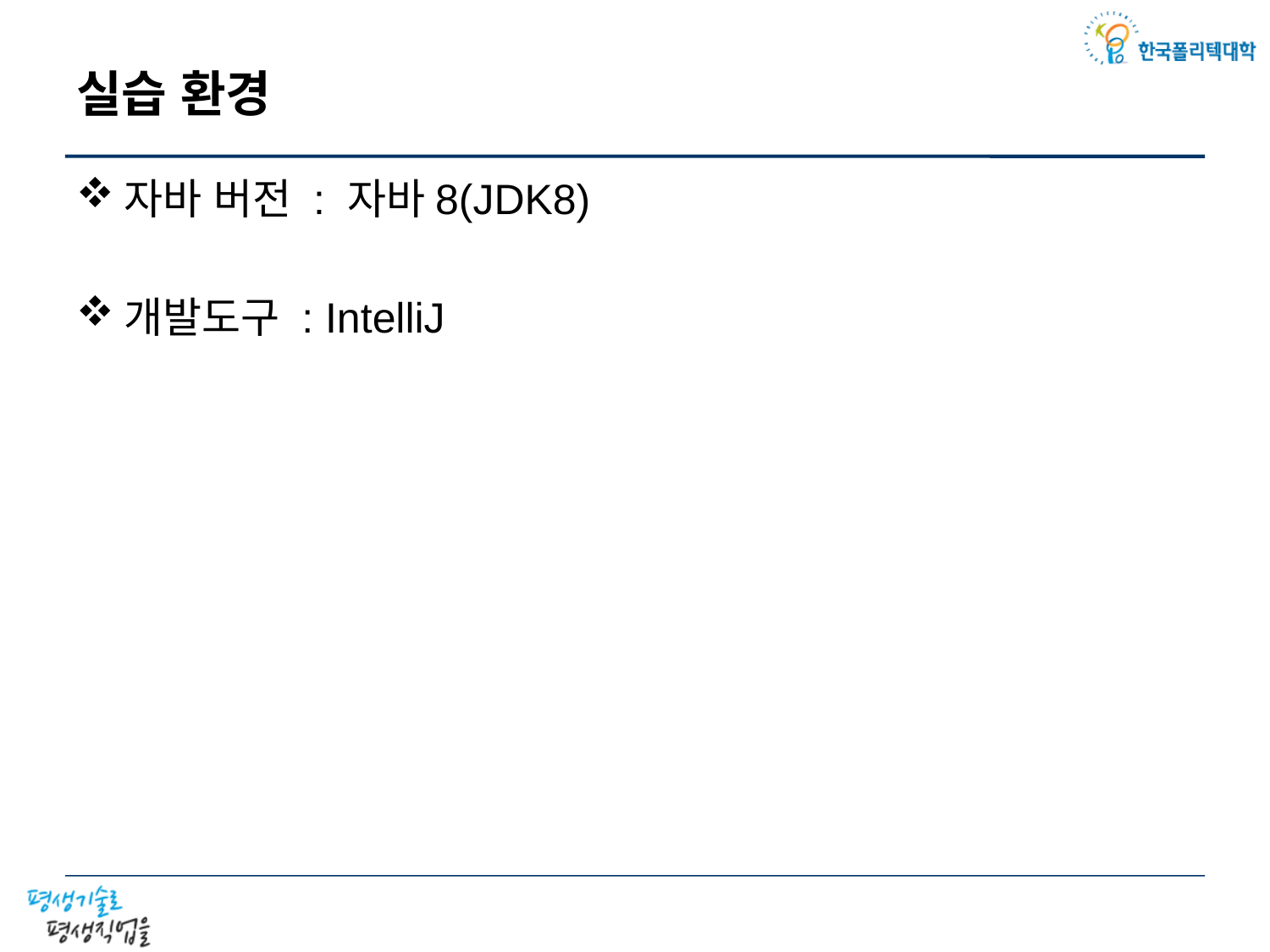

# 실습 환경
자바 버전 : 자바8(JDK8)

개발도구 : IntelliJ